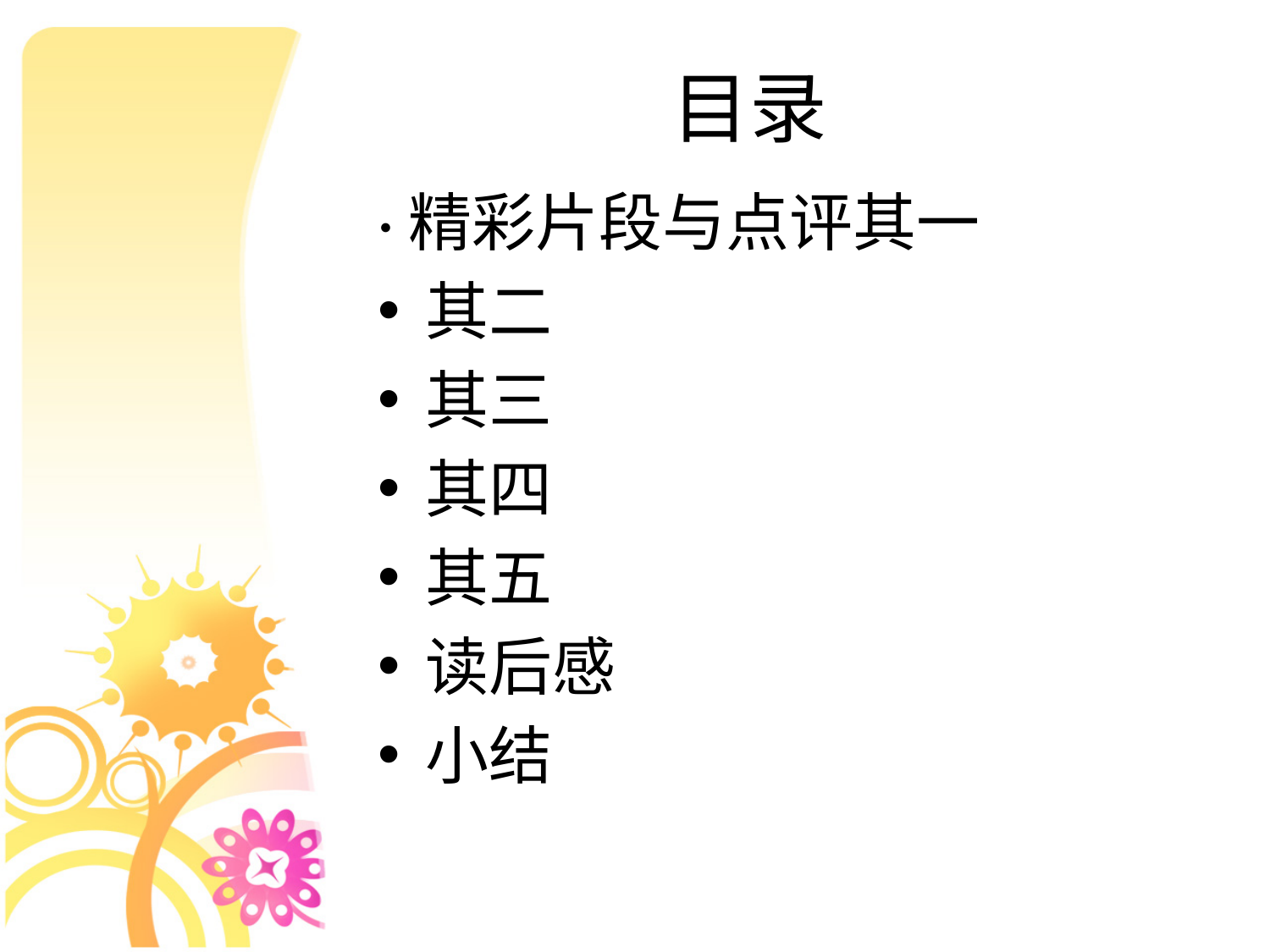

# 目录
·精彩片段与点评其一
其二
其三
其四
其五
读后感
小结